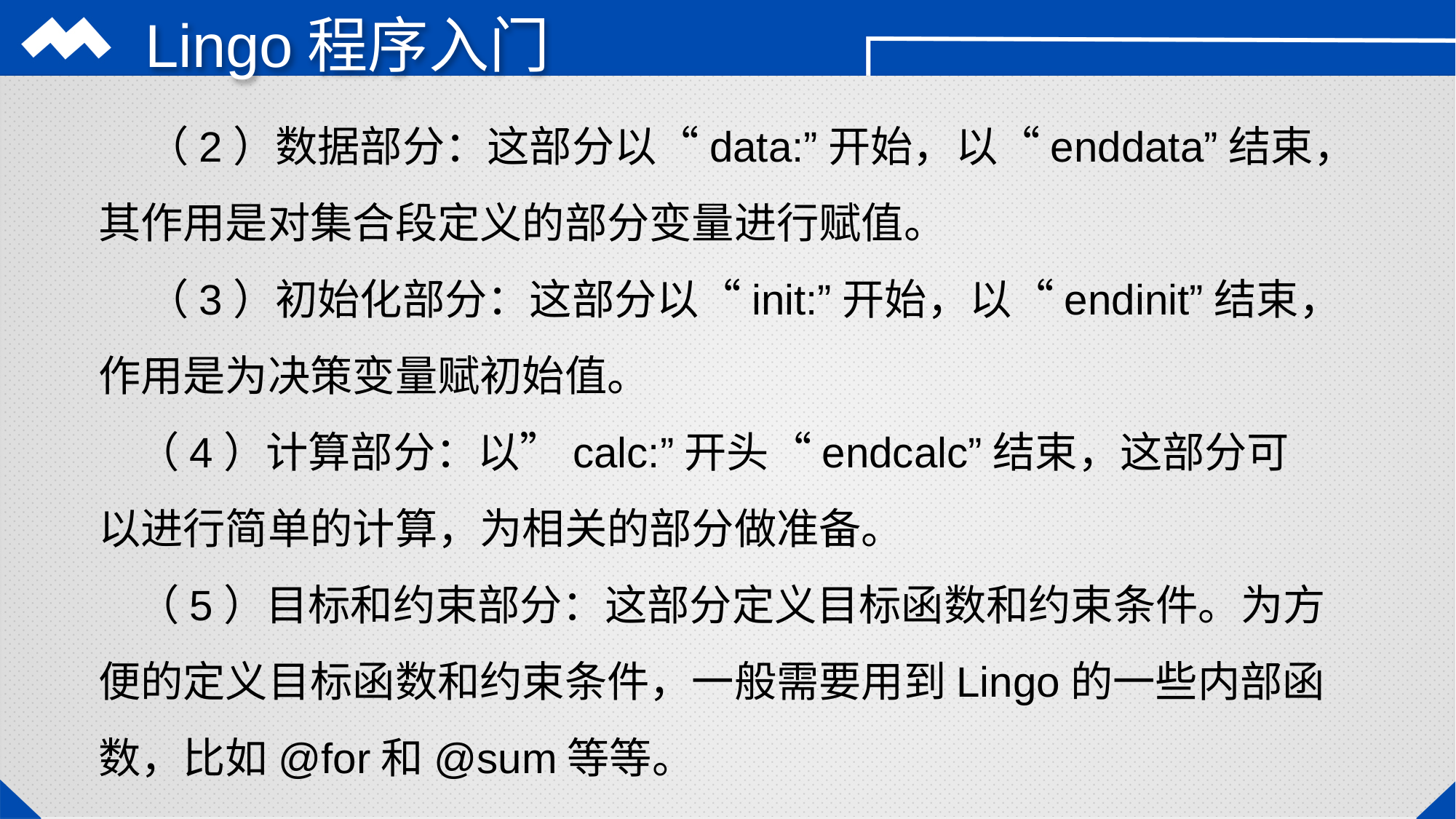

Lingo程序入门
    （2）数据部分：这部分以“data:”开始，以“enddata”结束，其作用是对集合段定义的部分变量进行赋值。
    （3）初始化部分：这部分以“init:”开始，以“endinit”结束，作用是为决策变量赋初始值。
   （4）计算部分：以”calc:”开头“endcalc”结束，这部分可以进行简单的计算，为相关的部分做准备。
   （5）目标和约束部分：这部分定义目标函数和约束条件。为方便的定义目标函数和约束条件，一般需要用到Lingo的一些内部函数，比如@for和@sum等等。